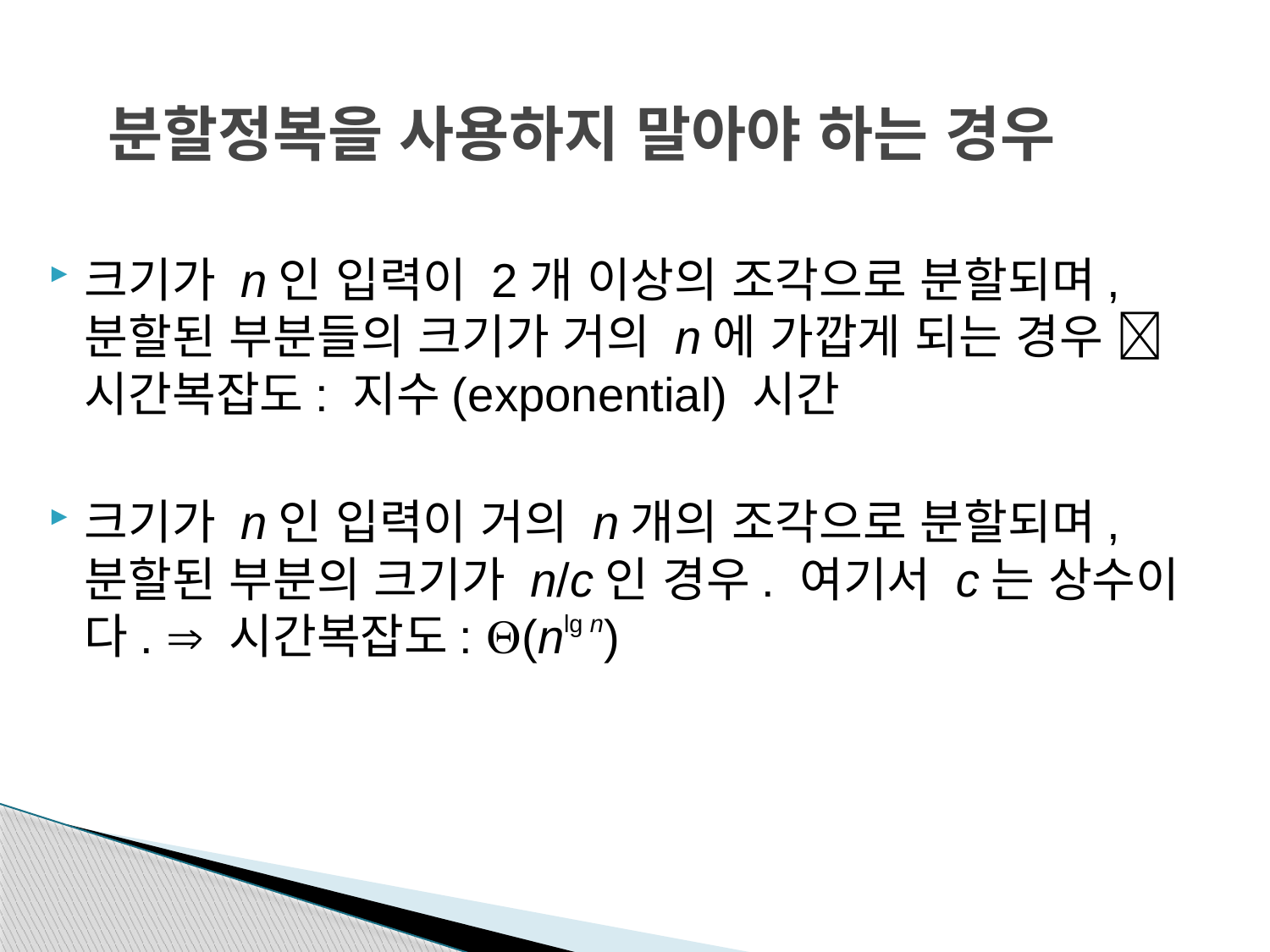

# 분할정복을 사용하지 말아야 하는 경우
크기가 n인 입력이 2개 이상의 조각으로 분할되며, 분할된 부분들의 크기가 거의 n에 가깝게 되는 경우 ⇒ 시간복잡도: 지수(exponential) 시간

크기가 n인 입력이 거의 n개의 조각으로 분할되며, 분할된 부분의 크기가 n/c인 경우. 여기서 c는 상수이다. ⇒ 시간복잡도: Θ(nlg n)